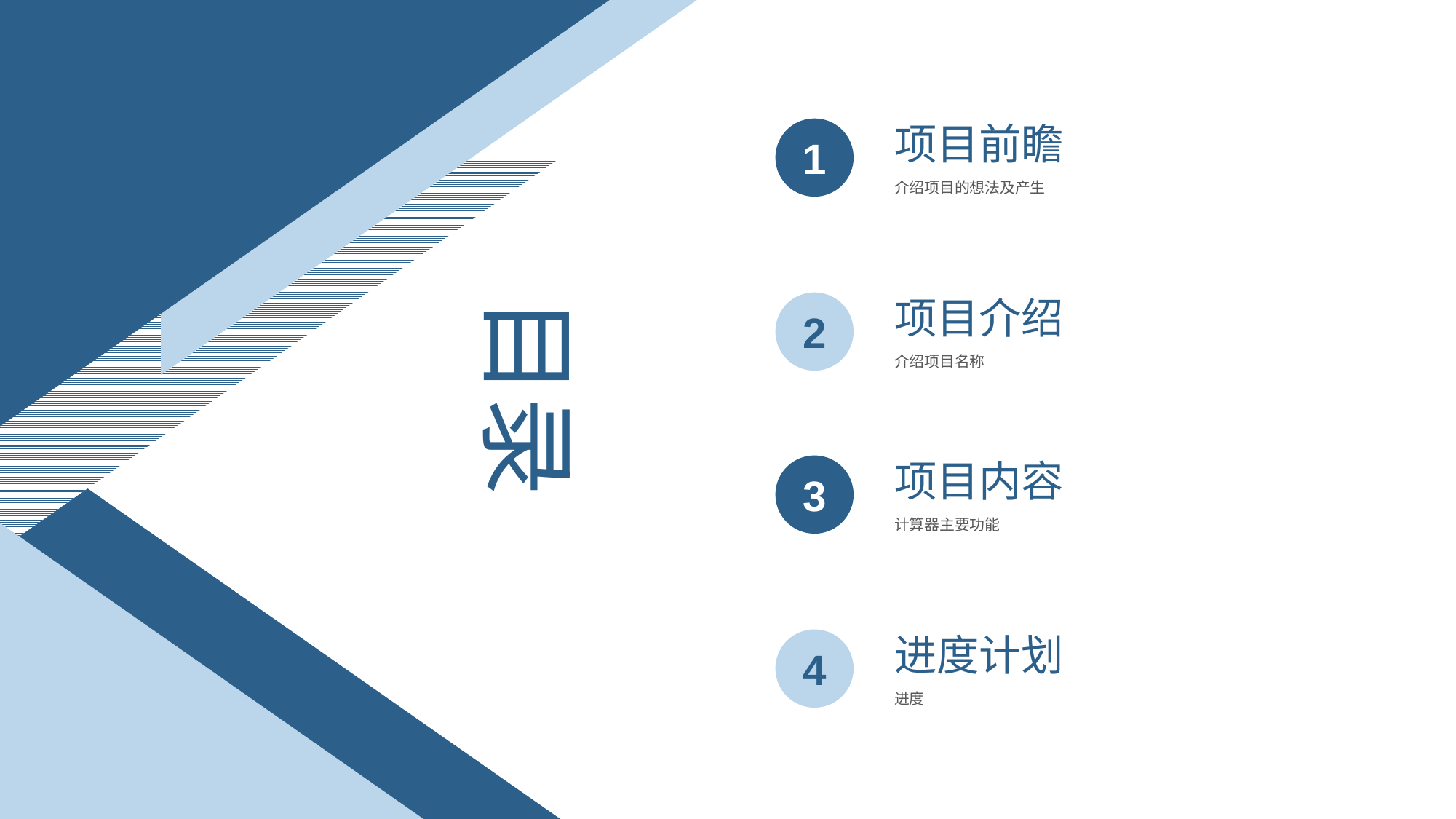

项目前瞻

1
介绍项目的想法及产生
目录
项目介绍

2
介绍项目名称
项目内容

3
计算器主要功能
进度计划

4
进度